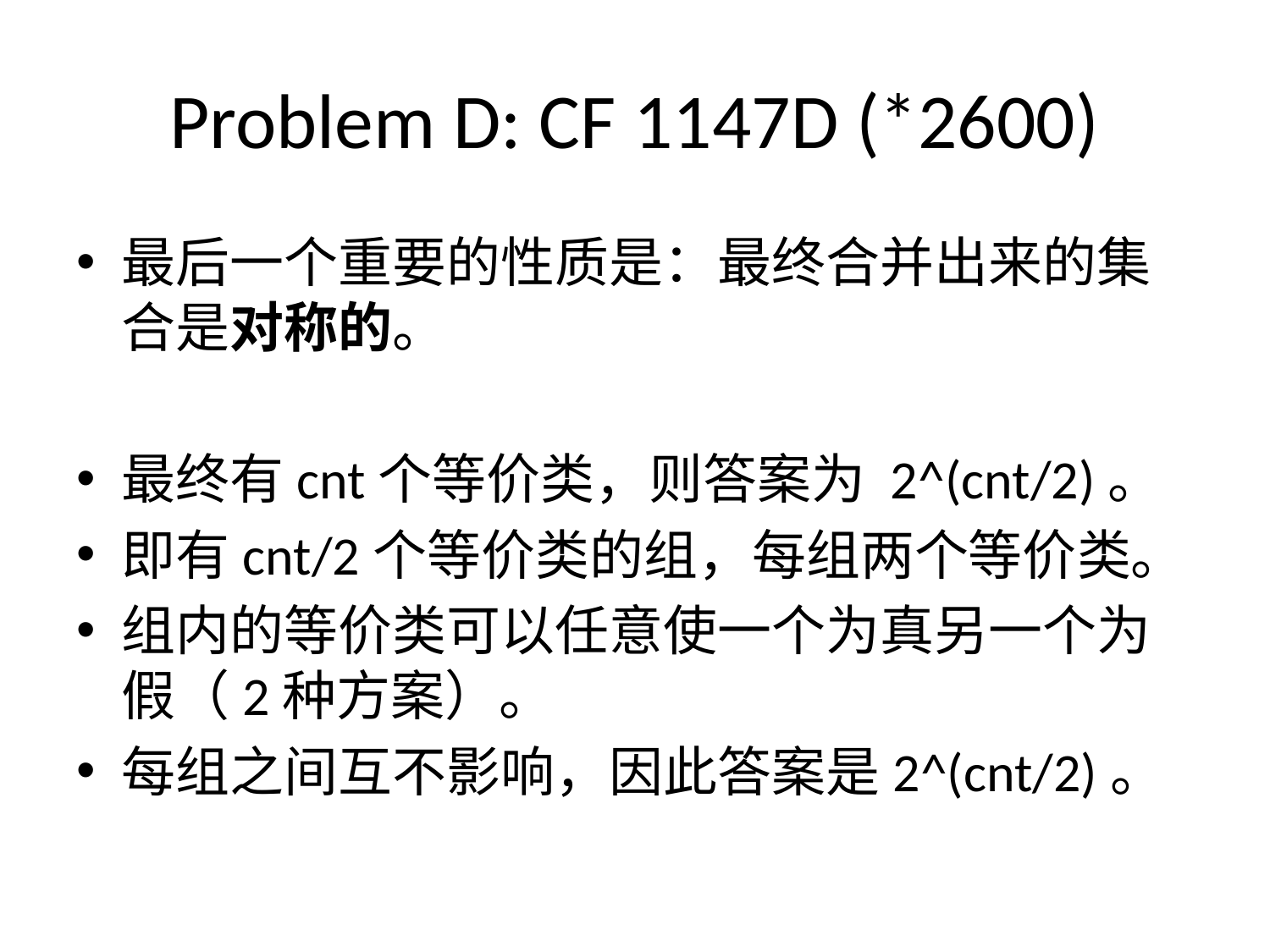

# Problem D: CF 1147D (*2600)
最后一个重要的性质是：最终合并出来的集合是对称的。

最终有cnt个等价类，则答案为 2^(cnt/2)。
即有cnt/2个等价类的组，每组两个等价类。
组内的等价类可以任意使一个为真另一个为假（2种方案）。
每组之间互不影响，因此答案是2^(cnt/2)。